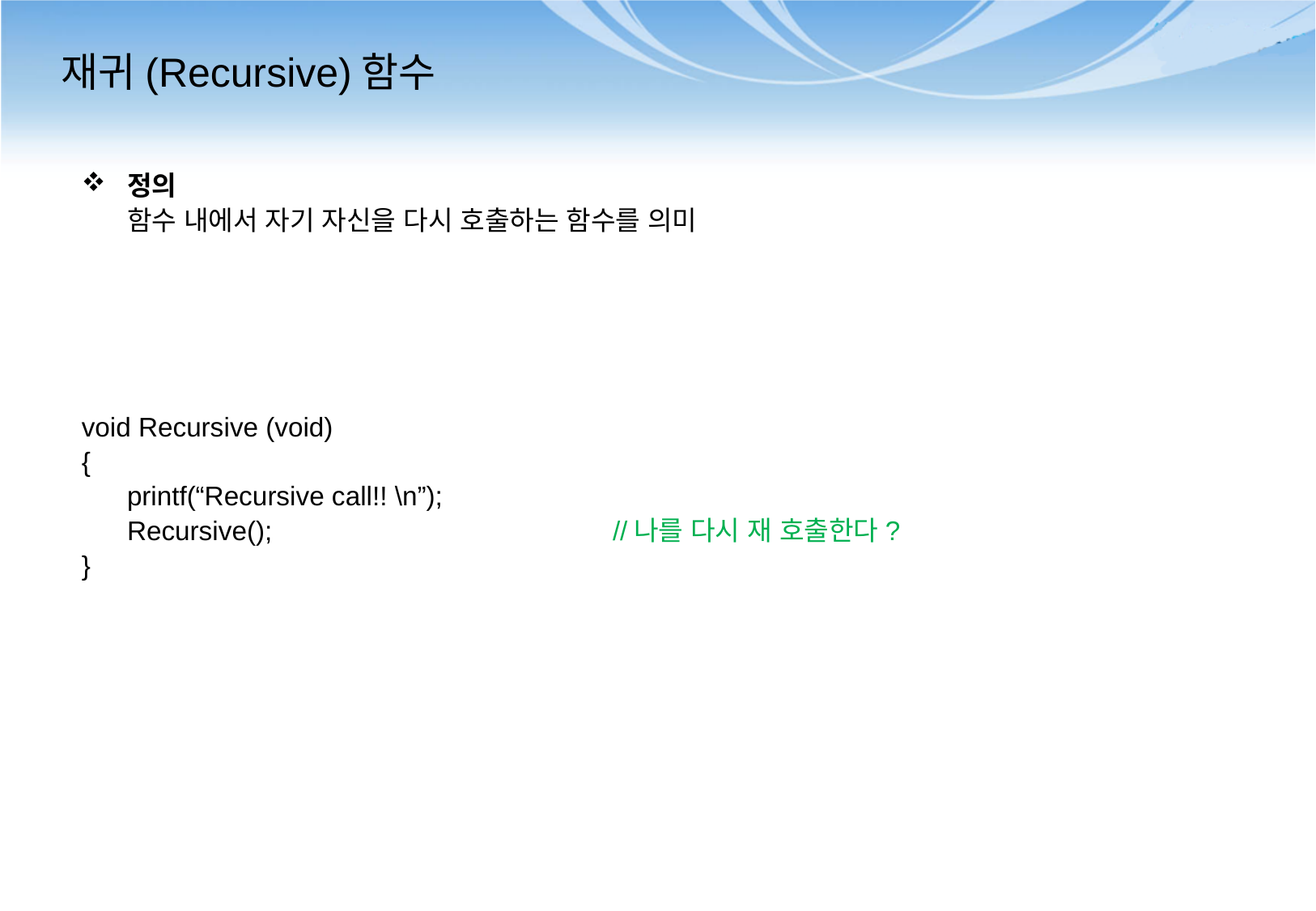

# 재귀(Recursive)함수
정의
	함수 내에서 자기 자신을 다시 호출하는 함수를 의미

void Recursive (void)
{
	printf(“Recursive call!! \n”);
	Recursive();			//나를 다시 재 호출한다?
}